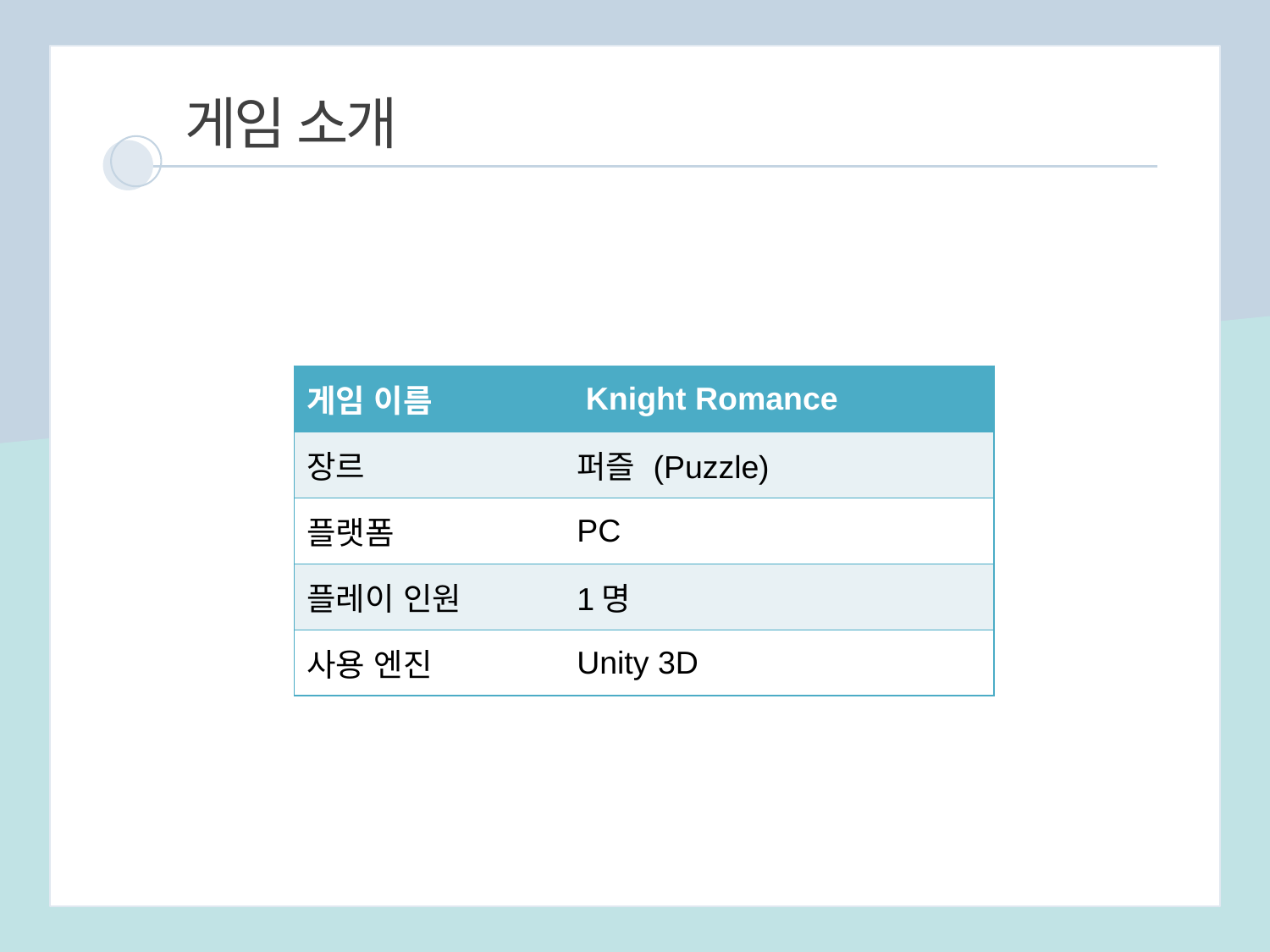

게임 소개
| 게임 이름 | Knight Romance |
| --- | --- |
| 장르 | 퍼즐 (Puzzle) |
| 플랫폼 | PC |
| 플레이 인원 | 1명 |
| 사용 엔진 | Unity 3D |